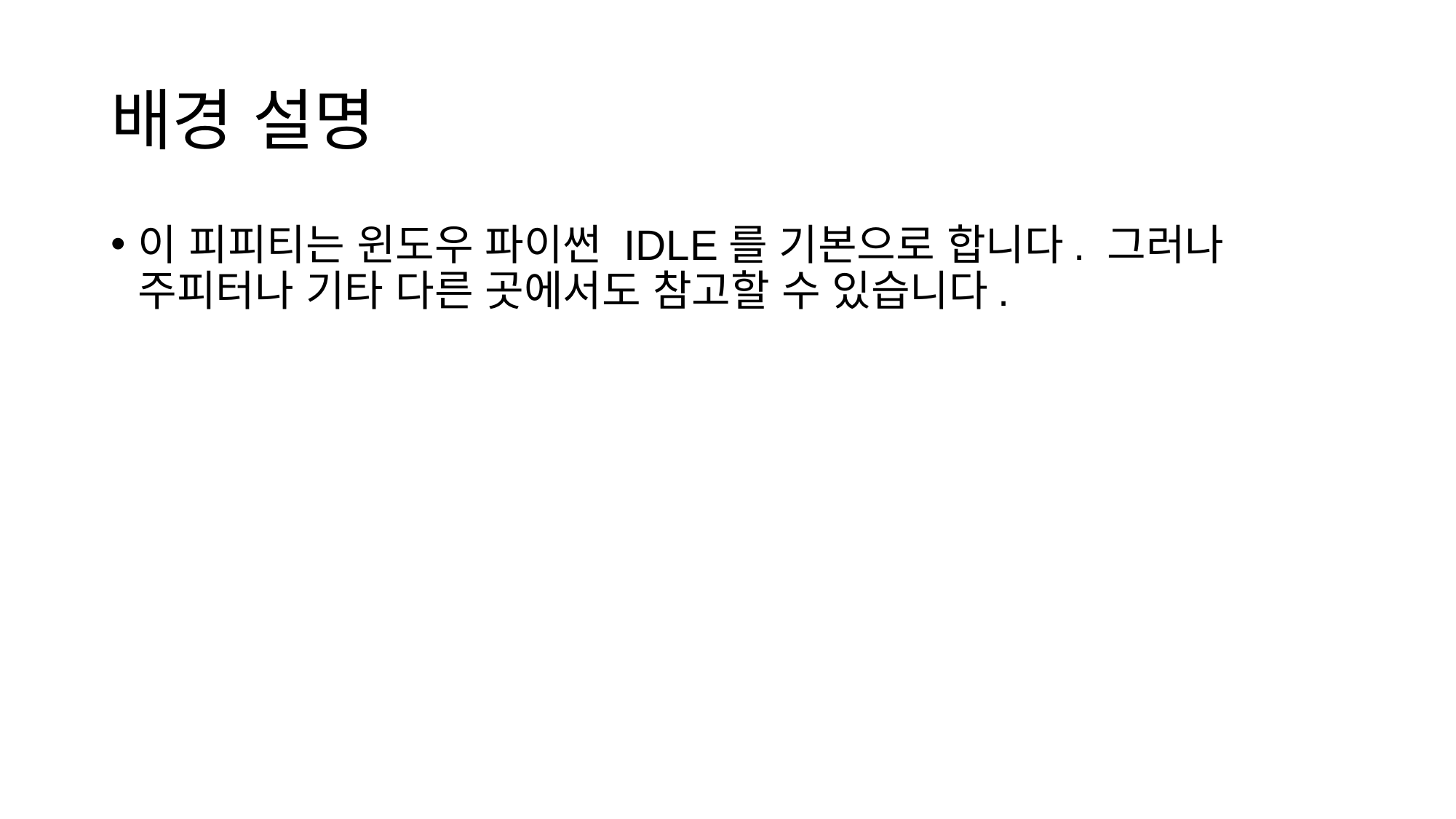

# 배경 설명
이 피피티는 윈도우 파이썬 IDLE를 기본으로 합니다. 그러나 주피터나 기타 다른 곳에서도 참고할 수 있습니다.